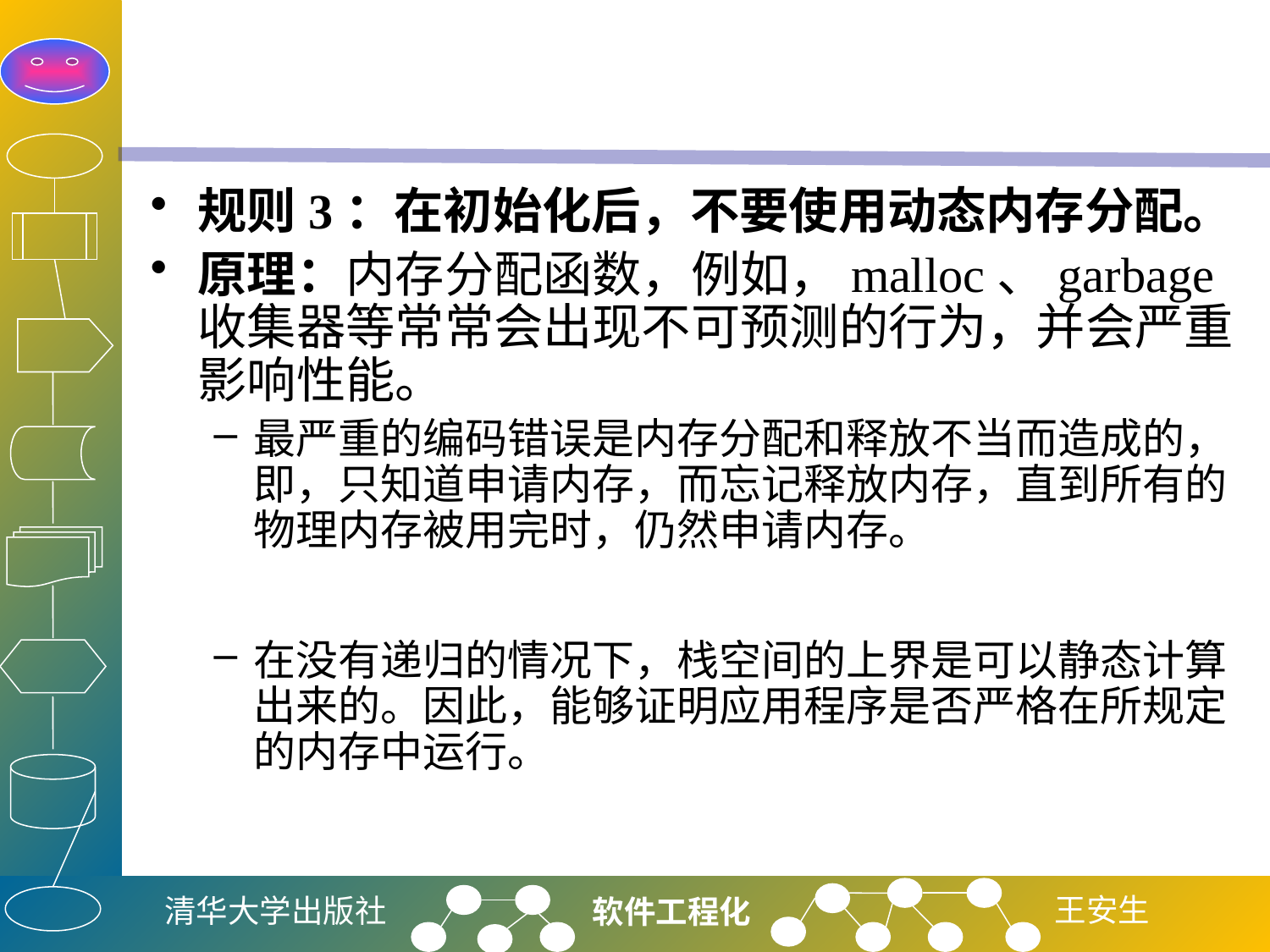

#
规则3：在初始化后，不要使用动态内存分配。
原理：内存分配函数，例如，malloc、garbage收集器等常常会出现不可预测的行为，并会严重影响性能。
最严重的编码错误是内存分配和释放不当而造成的，即，只知道申请内存，而忘记释放内存，直到所有的物理内存被用完时，仍然申请内存。

在没有递归的情况下，栈空间的上界是可以静态计算出来的。因此，能够证明应用程序是否严格在所规定的内存中运行。